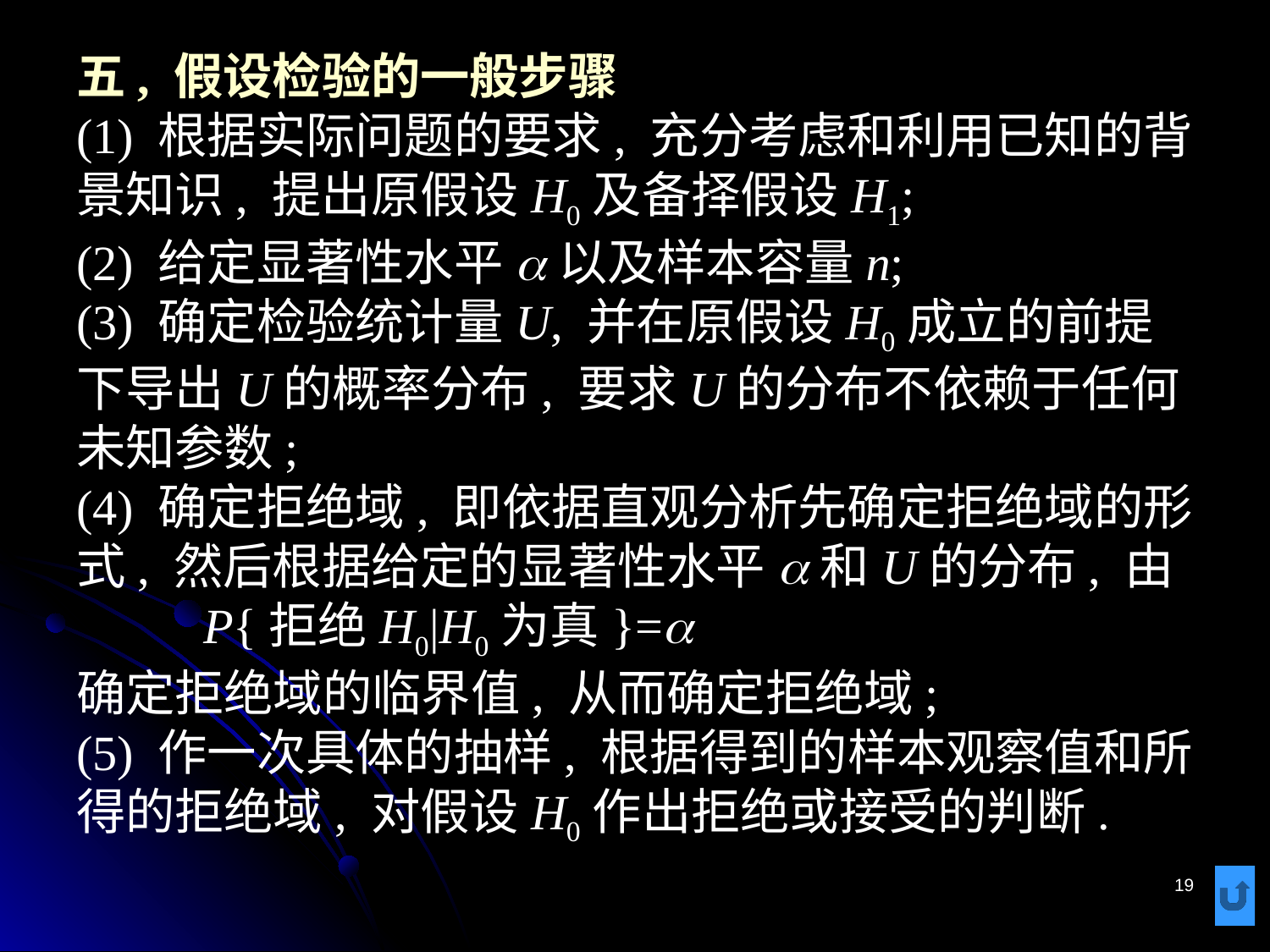

# 五, 假设检验的一般步骤 (1) 根据实际问题的要求, 充分考虑和利用已知的背景知识, 提出原假设H0及备择假设H1; (2) 给定显著性水平α以及样本容量n; (3) 确定检验统计量U, 并在原假设H0成立的前提下导出U的概率分布, 要求U的分布不依赖于任何未知参数; (4) 确定拒绝域, 即依据直观分析先确定拒绝域的形式, 然后根据给定的显著性水平α和U的分布, 由 P{拒绝H0|H0为真}=α 确定拒绝域的临界值, 从而确定拒绝域; (5) 作一次具体的抽样, 根据得到的样本观察值和所得的拒绝域, 对假设H0作出拒绝或接受的判断.
19